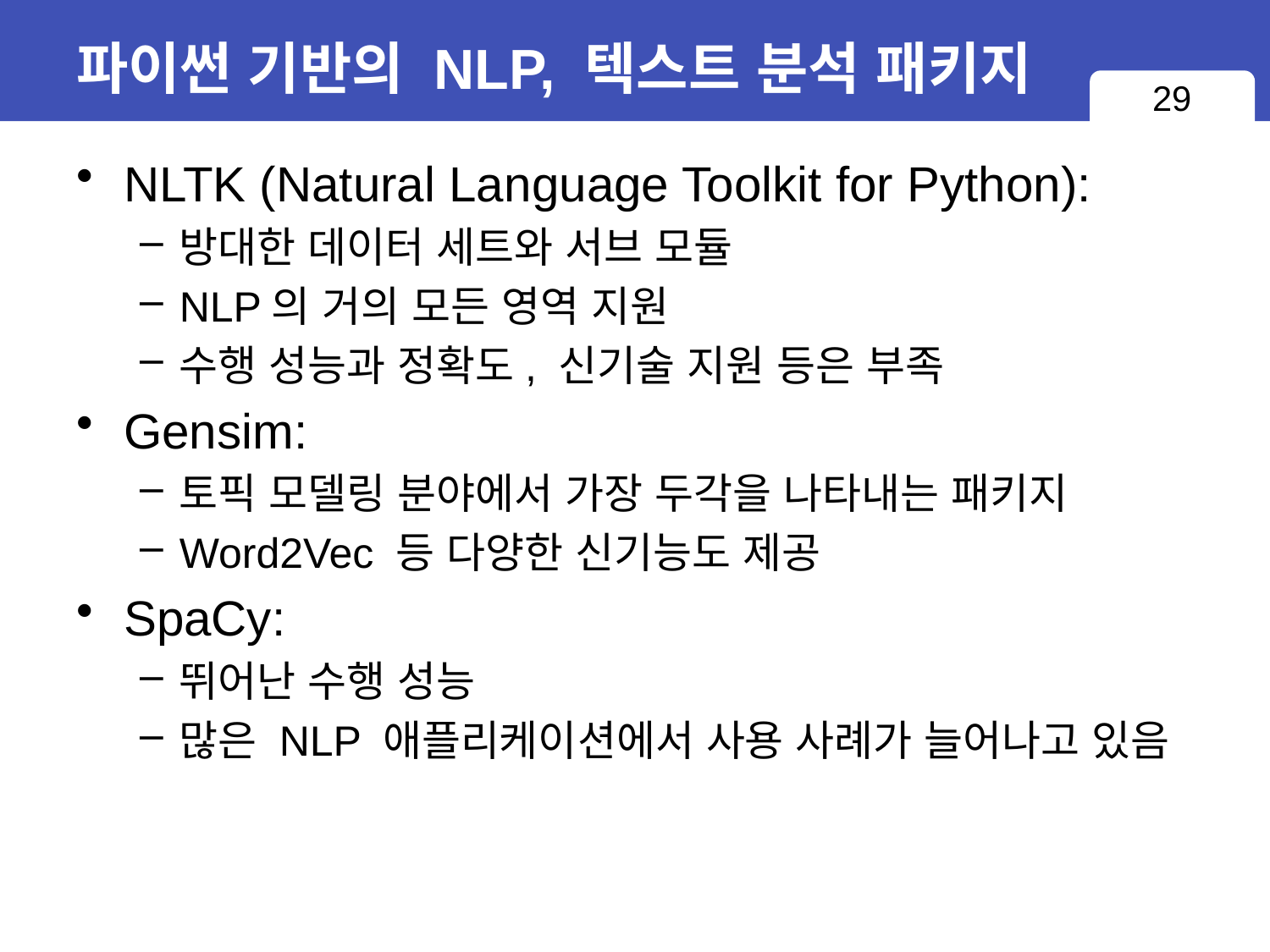

# 파이썬 기반의 NLP, 텍스트 분석 패키지
29
NLTK (Natural Language Toolkit for Python):
방대한 데이터 세트와 서브 모듈
NLP의 거의 모든 영역 지원
수행 성능과 정확도, 신기술 지원 등은 부족
Gensim:
토픽 모델링 분야에서 가장 두각을 나타내는 패키지
Word2Vec 등 다양한 신기능도 제공
SpaCy:
뛰어난 수행 성능
많은 NLP 애플리케이션에서 사용 사례가 늘어나고 있음